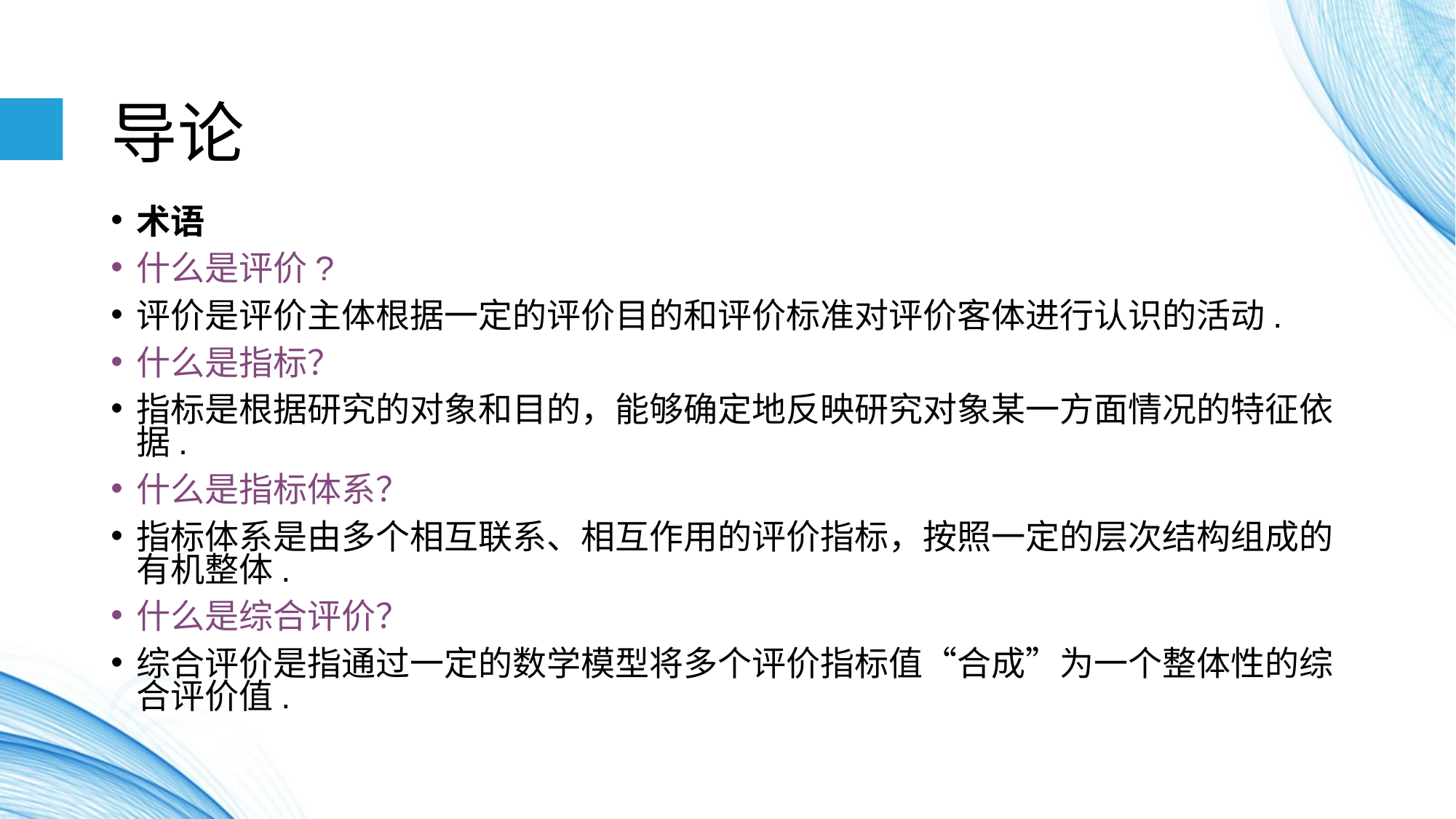

# 导论
术语
什么是评价?
评价是评价主体根据一定的评价目的和评价标准对评价客体进行认识的活动.
什么是指标？
指标是根据研究的对象和目的，能够确定地反映研究对象某一方面情况的特征依据.
什么是指标体系？
指标体系是由多个相互联系、相互作用的评价指标，按照一定的层次结构组成的有机整体.
什么是综合评价？
综合评价是指通过一定的数学模型将多个评价指标值“合成”为一个整体性的综合评价值.